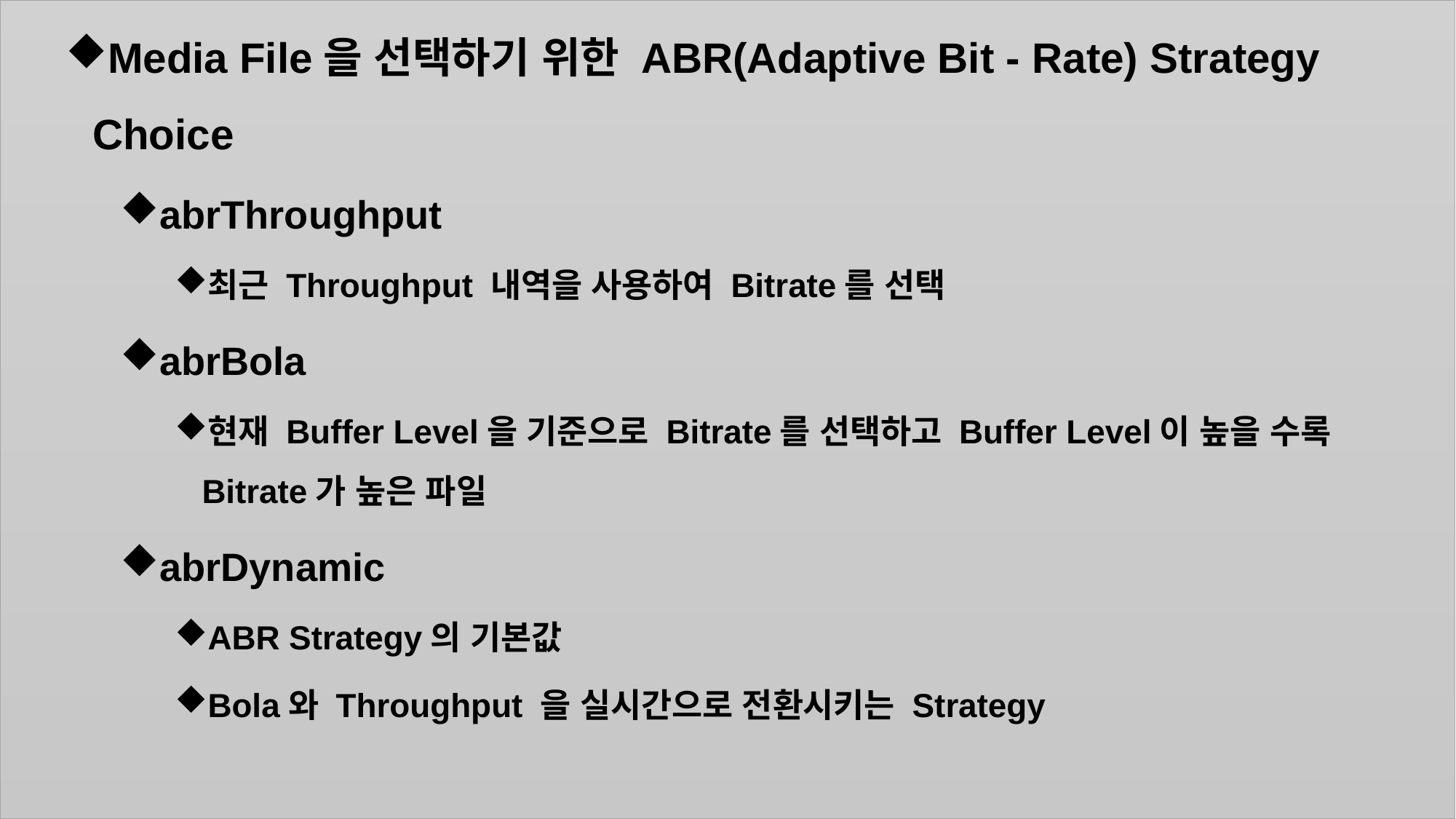

Media File을 선택하기 위한 ABR(Adaptive Bit - Rate) Strategy Choice
abrThroughput
최근 Throughput 내역을 사용하여 Bitrate를 선택
abrBola
현재 Buffer Level을 기준으로 Bitrate를 선택하고 Buffer Level이 높을 수록 Bitrate가 높은 파일
abrDynamic
ABR Strategy의 기본값
Bola와 Throughput 을 실시간으로 전환시키는 Strategy